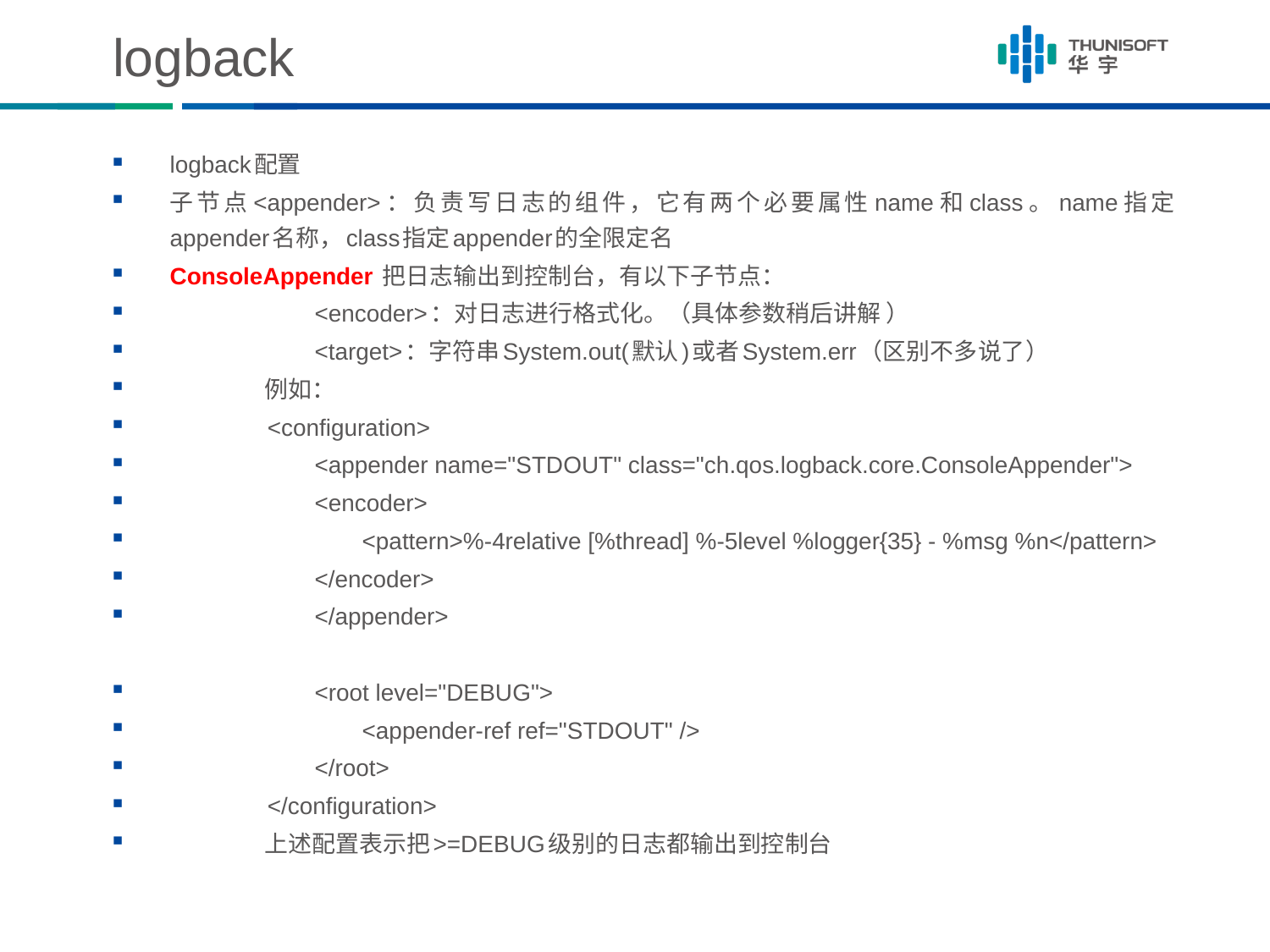

# logback
logback配置
子节点<appender>：负责写日志的组件，它有两个必要属性name和class。name指定appender名称，class指定appender的全限定名
ConsoleAppender 把日志输出到控制台，有以下子节点：
　　　　　　<encoder>：对日志进行格式化。（具体参数稍后讲解 ）
　　　　　　<target>：字符串System.out(默认)或者System.err（区别不多说了）
　　　　例如：
　　　　<configuration>
　　　　　　<appender name="STDOUT" class="ch.qos.logback.core.ConsoleAppender">
　　　　　　<encoder>
　　　　　　　　<pattern>%-4relative [%thread] %-5level %logger{35} - %msg %n</pattern>
　　　　　　</encoder>
　　　　　　</appender>

　　　　　　<root level="DEBUG">
　　　　　　　　<appender-ref ref="STDOUT" />
　　　　　　</root>
　　　　</configuration>
　　　　上述配置表示把>=DEBUG级别的日志都输出到控制台

40